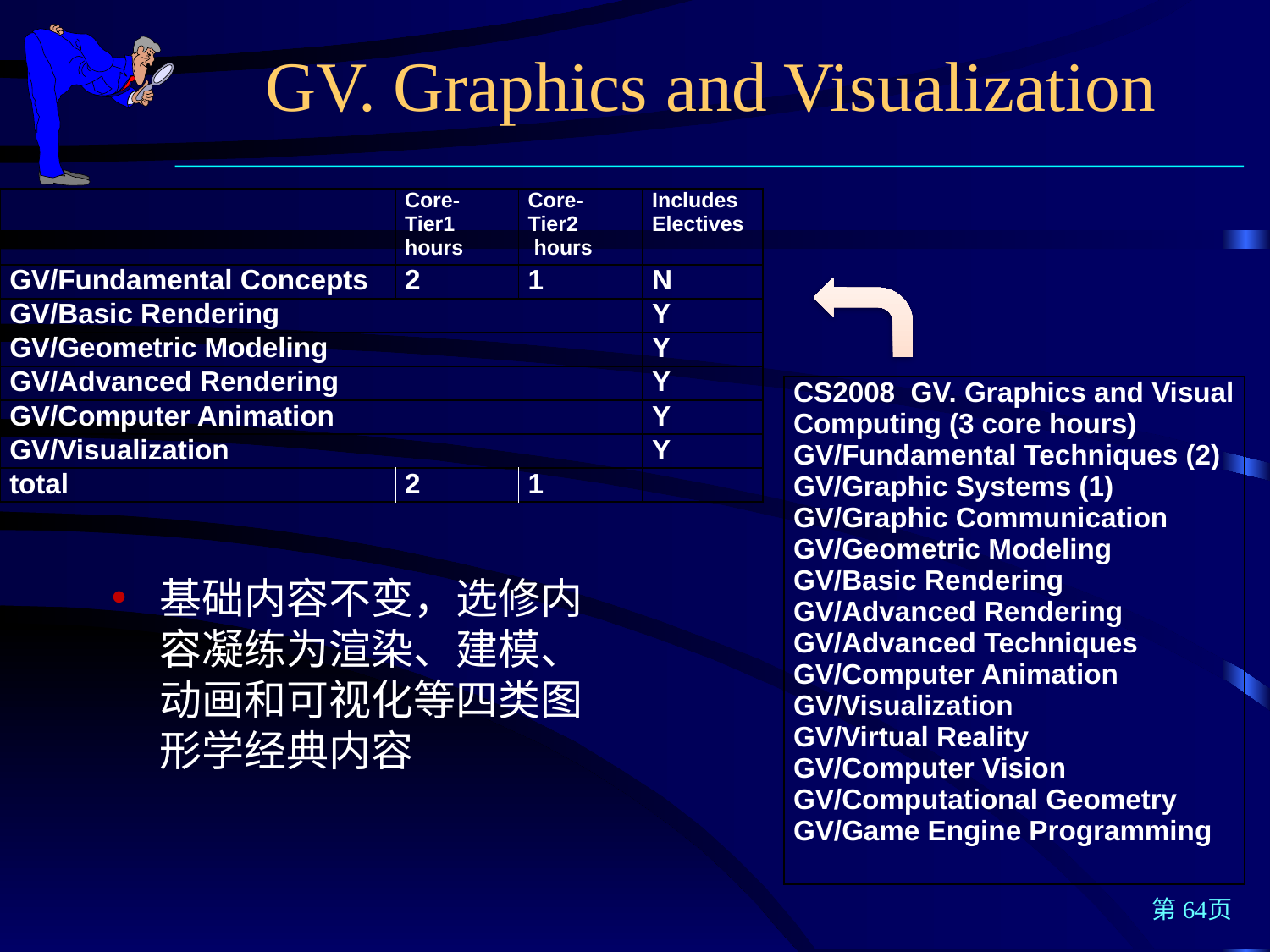

GV. Graphics and Visualization
|  | Core-Tier1 hours | Core-Tier2 hours | Includes Electives |
| --- | --- | --- | --- |
| GV/Fundamental Concepts | 2 | 1 | N |
| GV/Basic Rendering |  |  | Y |
| GV/Geometric Modeling |  |  | Y |
| GV/Advanced Rendering |  |  | Y |
| GV/Computer Animation |  |  | Y |
| GV/Visualization |  |  | Y |
| total | 2 | 1 |  |

| CS2008 GV. Graphics and Visual Computing (3 core hours) GV/Fundamental Techniques (2) GV/Graphic Systems (1) GV/Graphic Communication GV/Geometric Modeling GV/Basic Rendering GV/Advanced Rendering GV/Advanced Techniques GV/Computer Animation GV/Visualization GV/Virtual Reality GV/Computer Vision GV/Computational Geometry GV/Game Engine Programming |
| --- |
基础内容不变，选修内容凝练为渲染、建模、动画和可视化等四类图形学经典内容
第64页